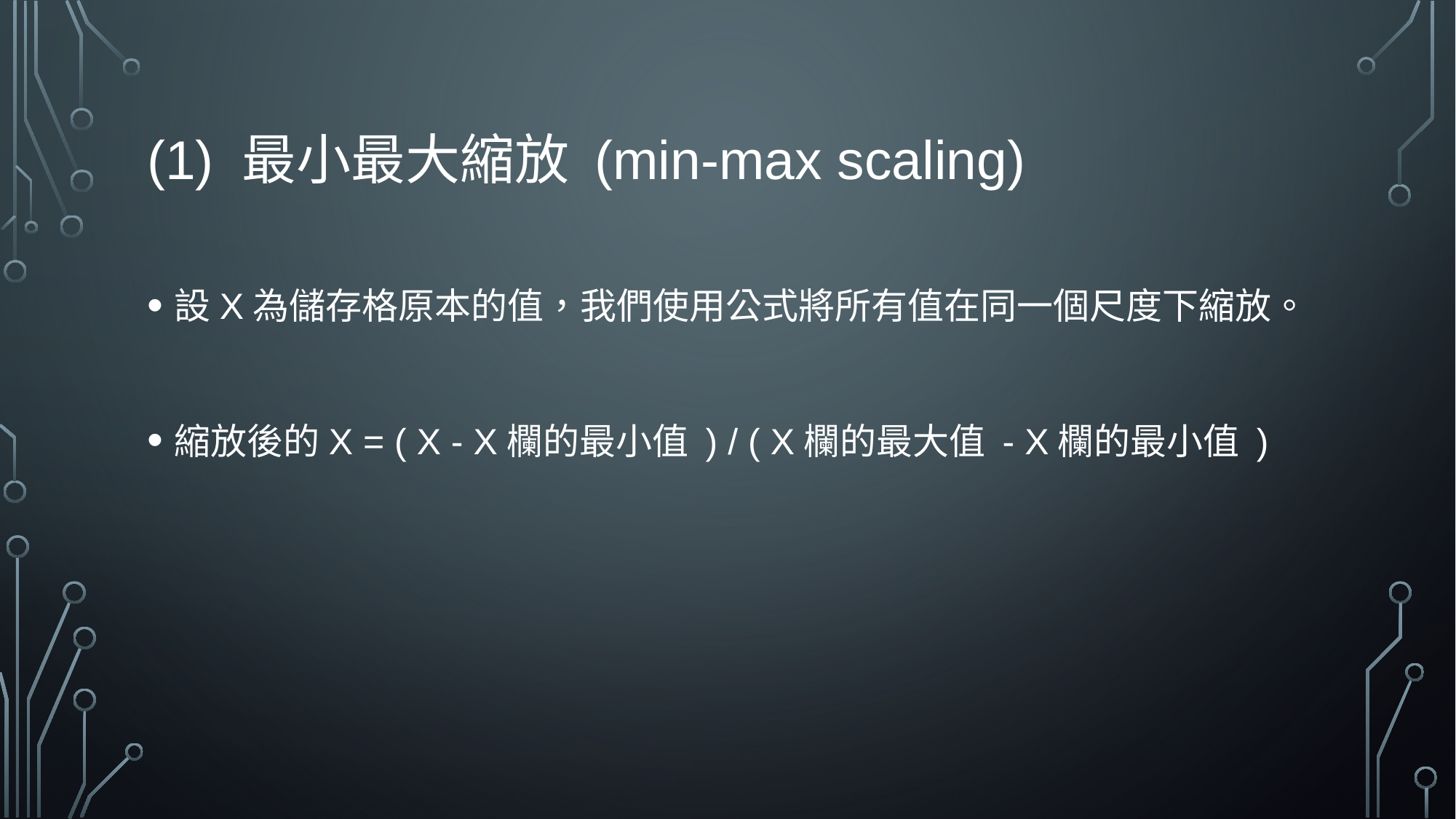

# (1) 最小最大縮放 (min-max scaling)
設X為儲存格原本的值，我們使用公式將所有值在同一個尺度下縮放。

縮放後的X = ( X - X欄的最小值 ) / ( X欄的最大值 - X欄的最小值 )